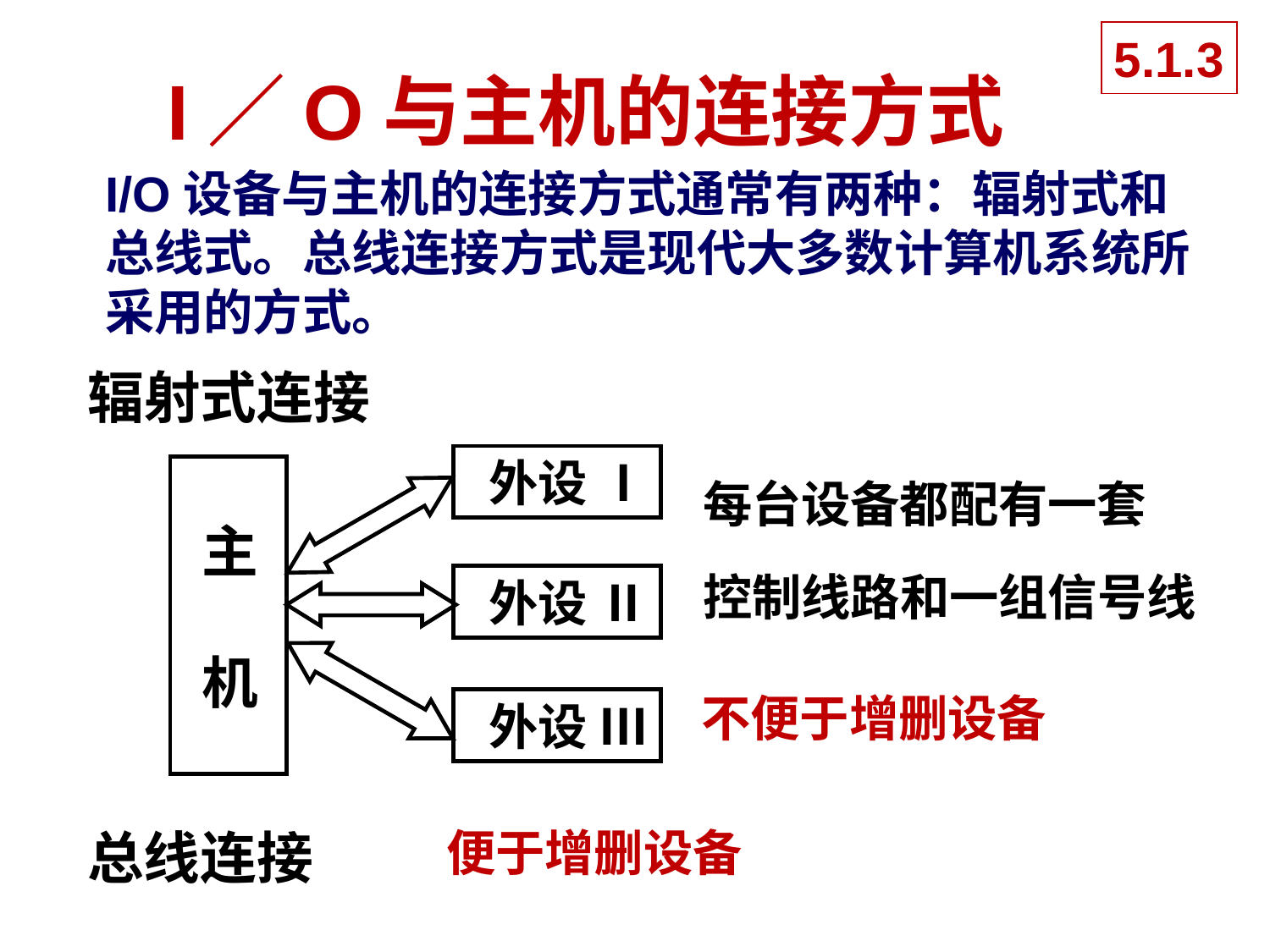

5.1.3
# I／O与主机的连接方式
	I/O设备与主机的连接方式通常有两种：辐射式和总线式。总线连接方式是现代大多数计算机系统所采用的方式。
辐射式连接
 外设 Ⅰ

主
 外设 Ⅱ

机

 外设 Ⅲ
每台设备都配有一套
控制线路和一组信号线
不便于增删设备
总线连接
便于增删设备